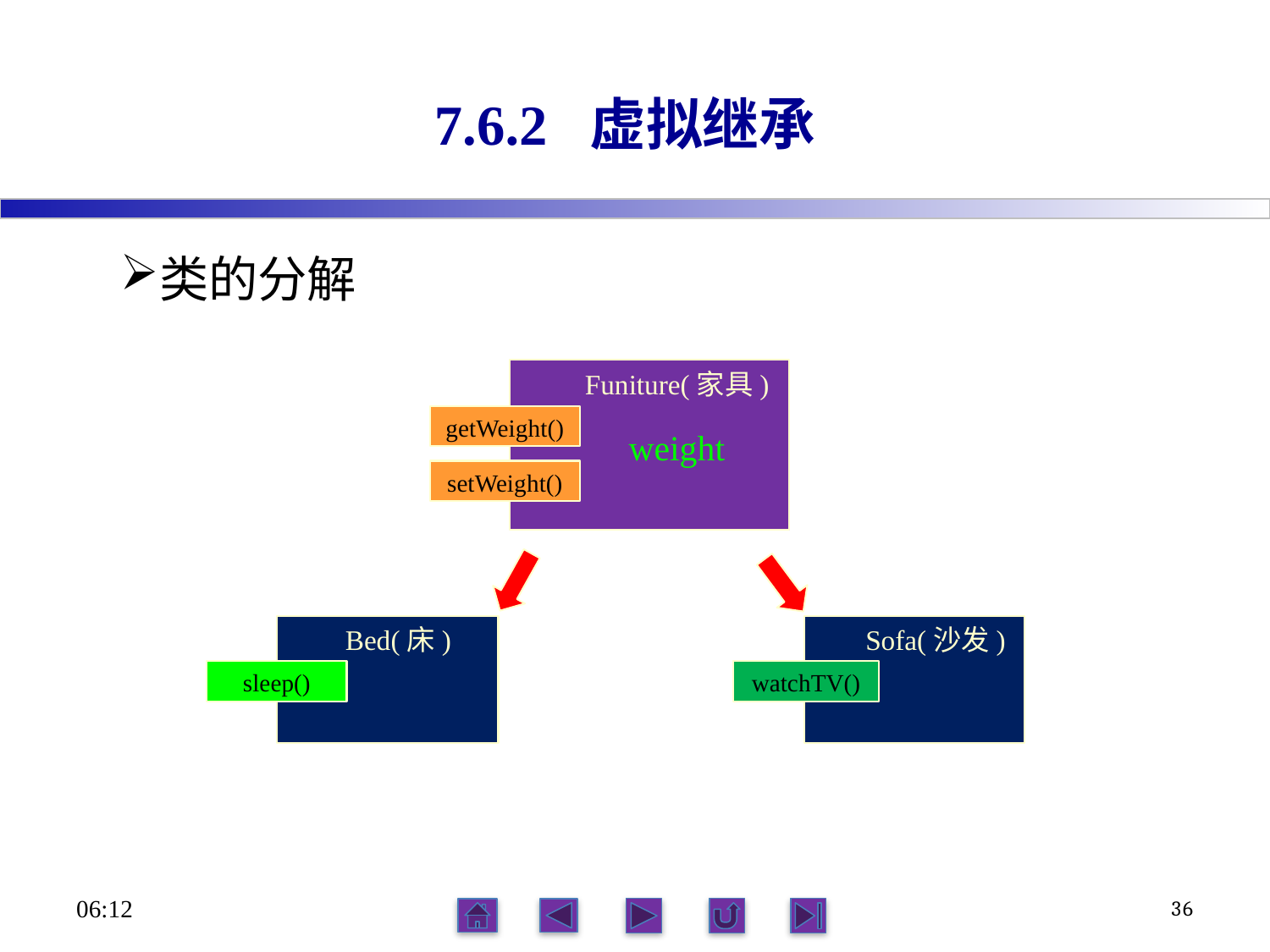

# 7.6.2  虚拟继承
类的分解

         Funiture(家具)

            weight
getWeight()
setWeight()

        Bed(床)

       Sofa(沙发)

sleep()
watchTV()
06:12
36